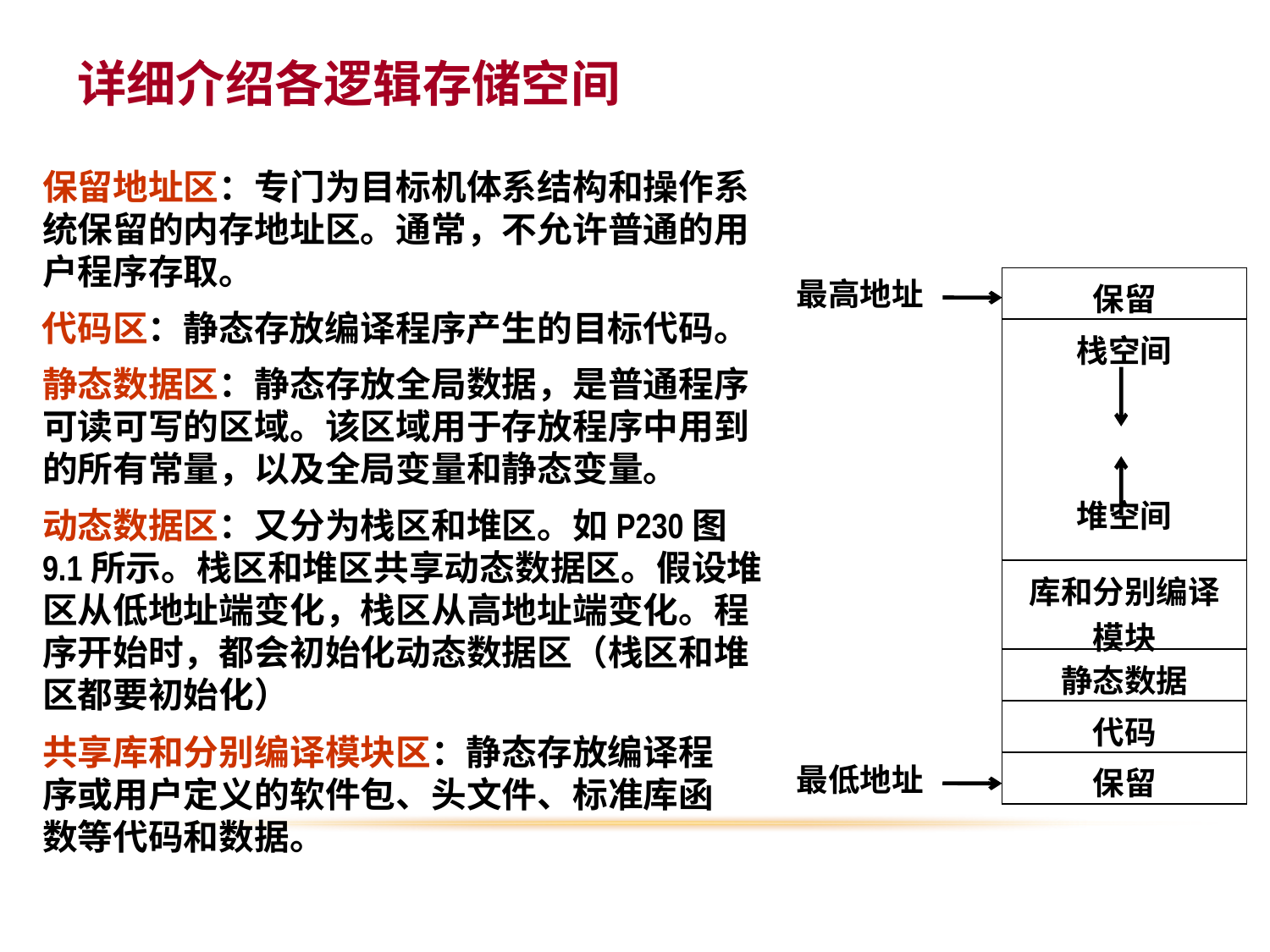

详细介绍各逻辑存储空间
保留地址区：专门为目标机体系结构和操作系统保留的内存地址区。通常，不允许普通的用户程序存取。
最高地址
| 保留 |
| --- |
| 栈空间 堆空间 |
| 库和分别编译模块 |
| 静态数据 |
| 代码 |
| 保留 |
代码区：静态存放编译程序产生的目标代码。
静态数据区：静态存放全局数据，是普通程序可读可写的区域。该区域用于存放程序中用到的所有常量，以及全局变量和静态变量。
动态数据区：又分为栈区和堆区。如P230图9.1所示。栈区和堆区共享动态数据区。假设堆区从低地址端变化，栈区从高地址端变化。程序开始时，都会初始化动态数据区（栈区和堆区都要初始化）
共享库和分别编译模块区：静态存放编译程序或用户定义的软件包、头文件、标准库函数等代码和数据。
最低地址
4